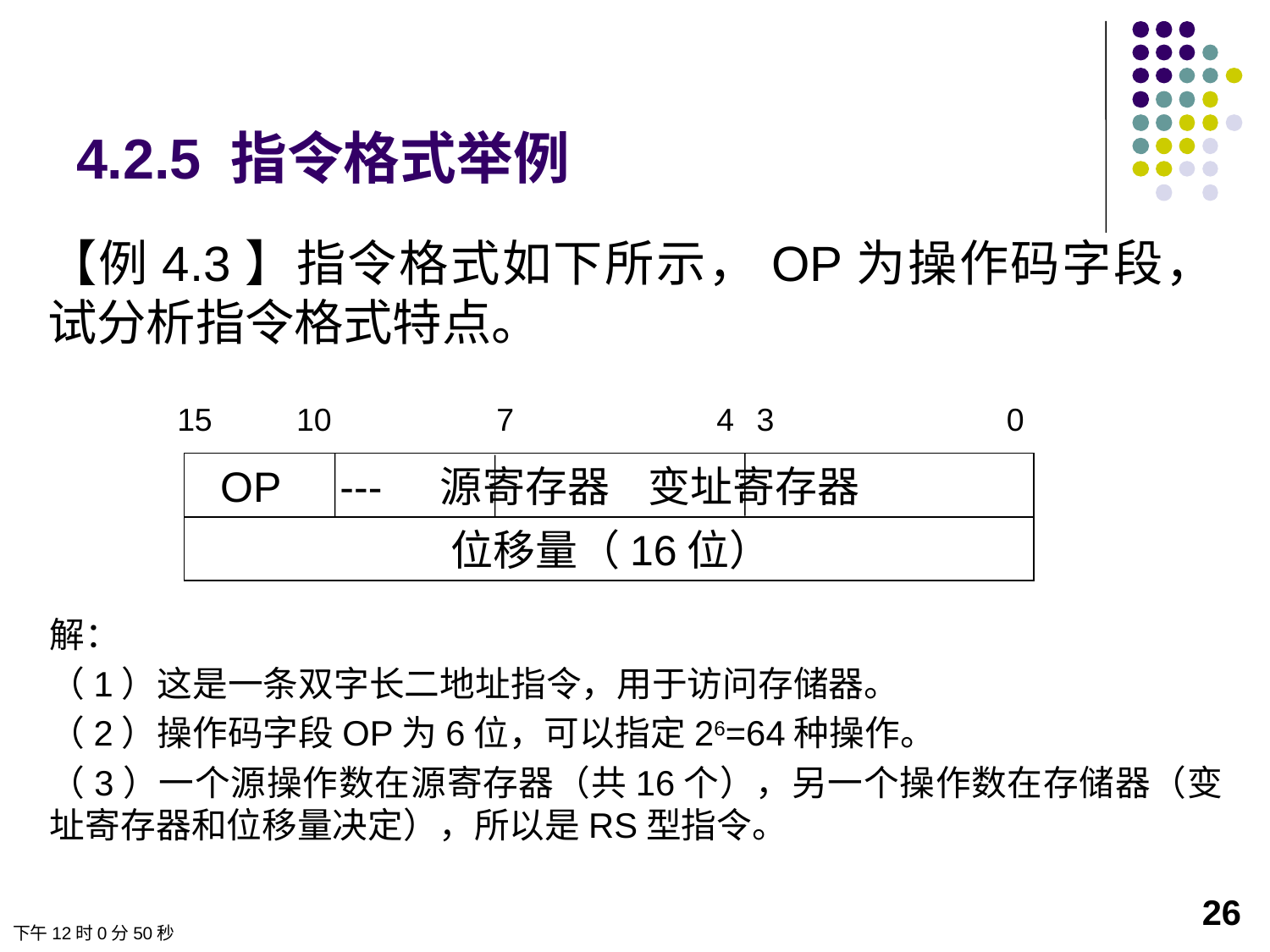

# 4.2.5 指令格式举例
【例4.3】指令格式如下所示，OP为操作码字段，试分析指令格式特点。

15
10
7
4
3
0
  OP     ---    源寄存器    变址寄存器

		位移量（16位）
解：
（1）这是一条双字长二地址指令，用于访问存储器。
（2）操作码字段OP为6位，可以指定26=64种操作。
（3）一个源操作数在源寄存器（共16个），另一个操作数在存储器（变址寄存器和位移量决定），所以是RS型指令。
26
下午12时0分50秒